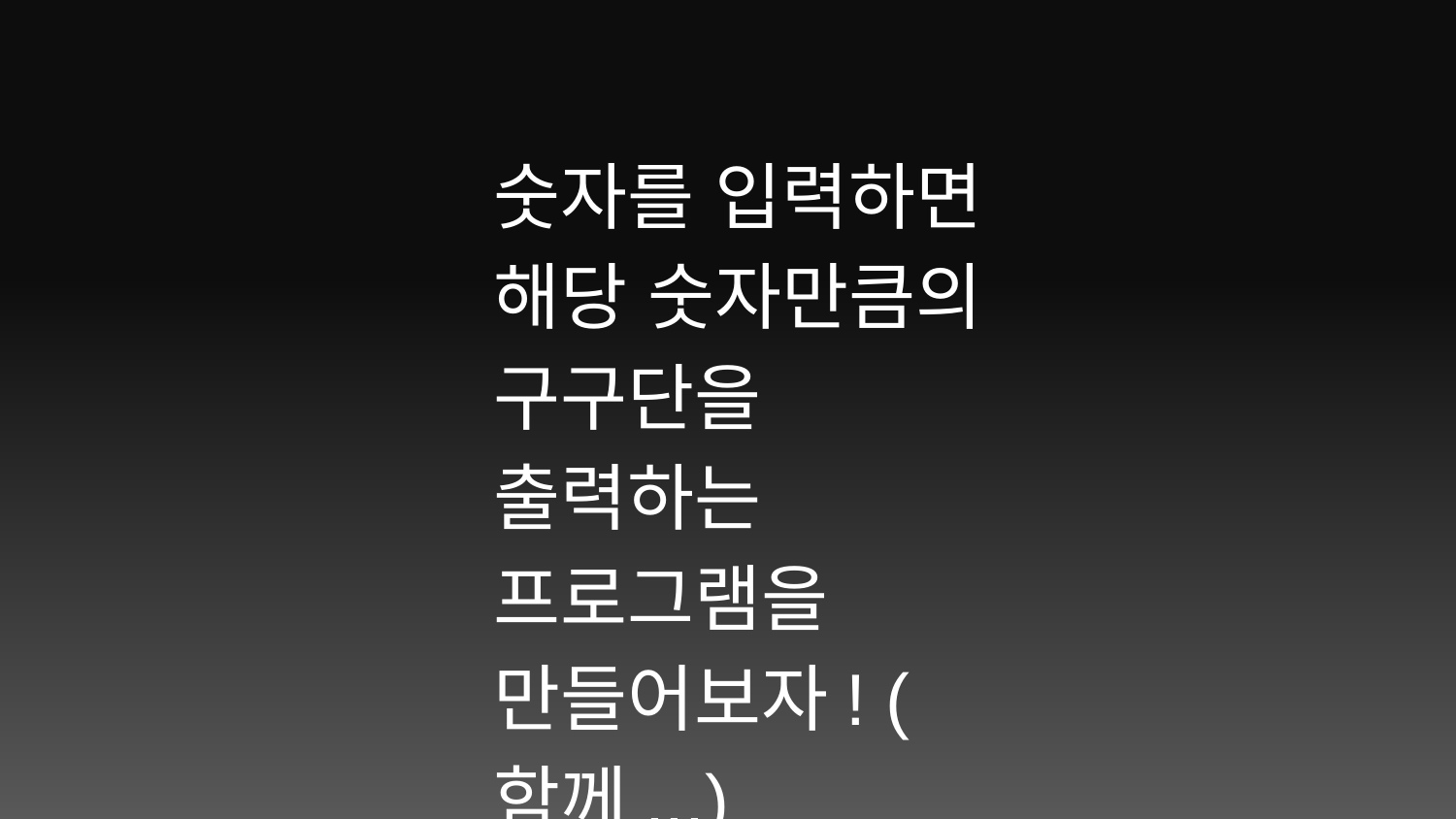

숫자를 입력하면
해당 숫자만큼의 구구단을 출력하는 프로그램을 만들어보자! (함께...)